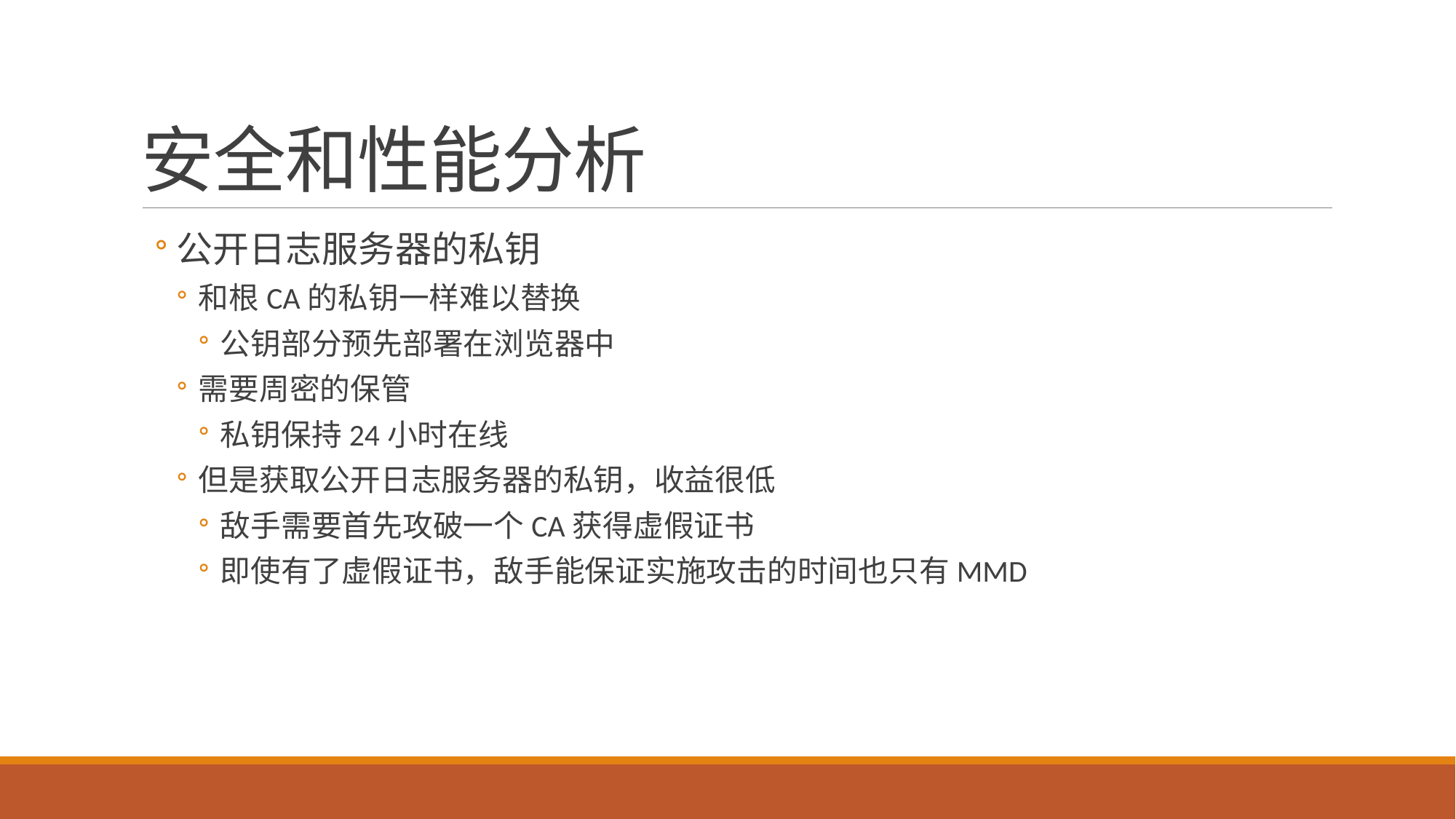

# 安全和性能分析
公开日志服务器的私钥
和根CA的私钥一样难以替换
公钥部分预先部署在浏览器中
需要周密的保管
私钥保持24小时在线
但是获取公开日志服务器的私钥，收益很低
敌手需要首先攻破一个CA获得虚假证书
即使有了虚假证书，敌手能保证实施攻击的时间也只有MMD